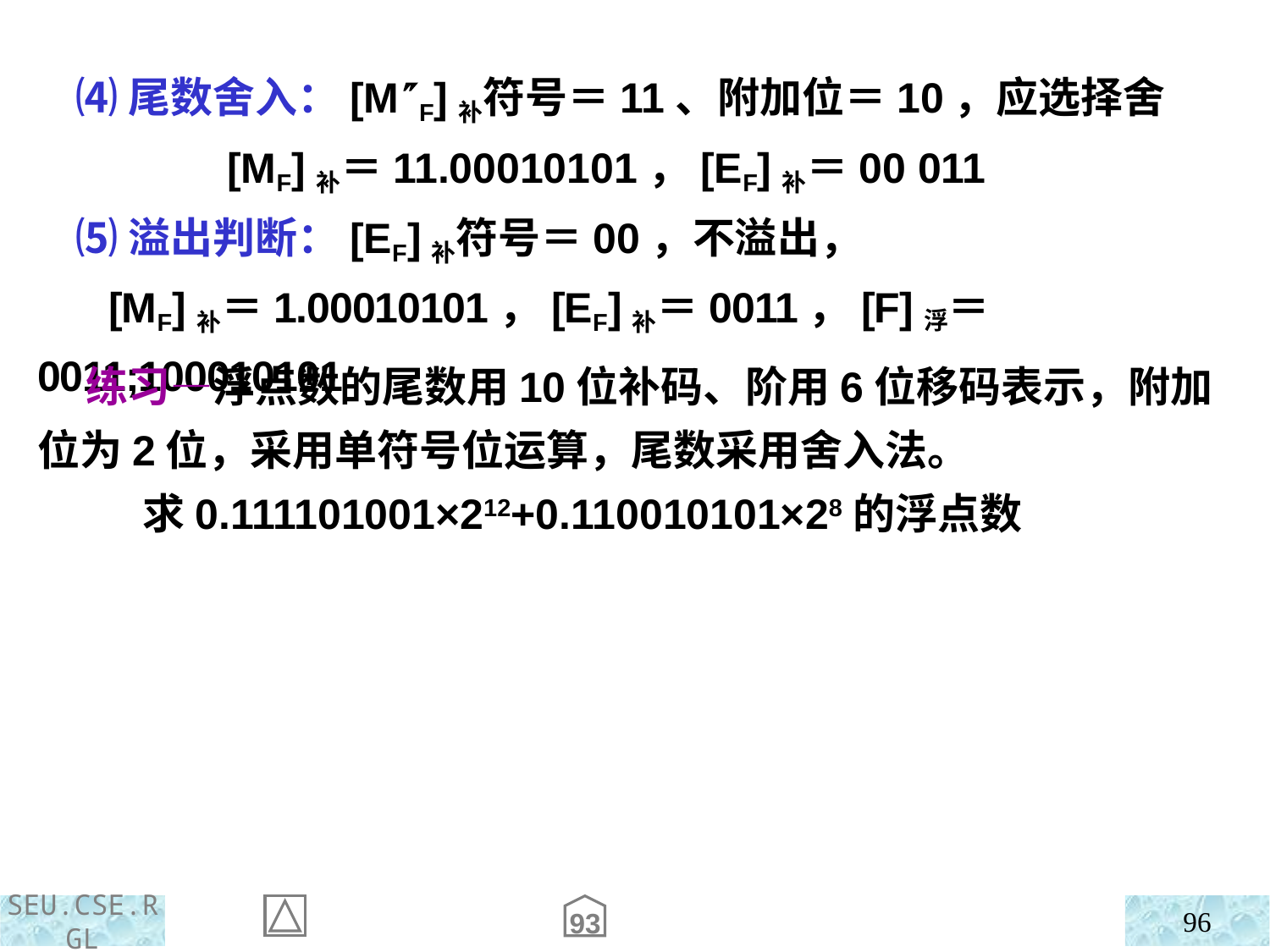

⑷尾数舍入：[M″F]补符号＝11、附加位＝10，应选择舍
                [MF]补＝11.00010101，[EF]补＝00 011
    ⑸溢出判断：[EF]补符号＝00，不溢出，
      [MF]补＝1.00010101，[EF]补＝0011，[F]浮＝0011;100010101
    练习—浮点数的尾数用10位补码、阶用6位移码表示，附加位为2位，采用单符号位运算，尾数采用舍入法。
          求0.111101001×212+0.110010101×28的浮点数
93
96